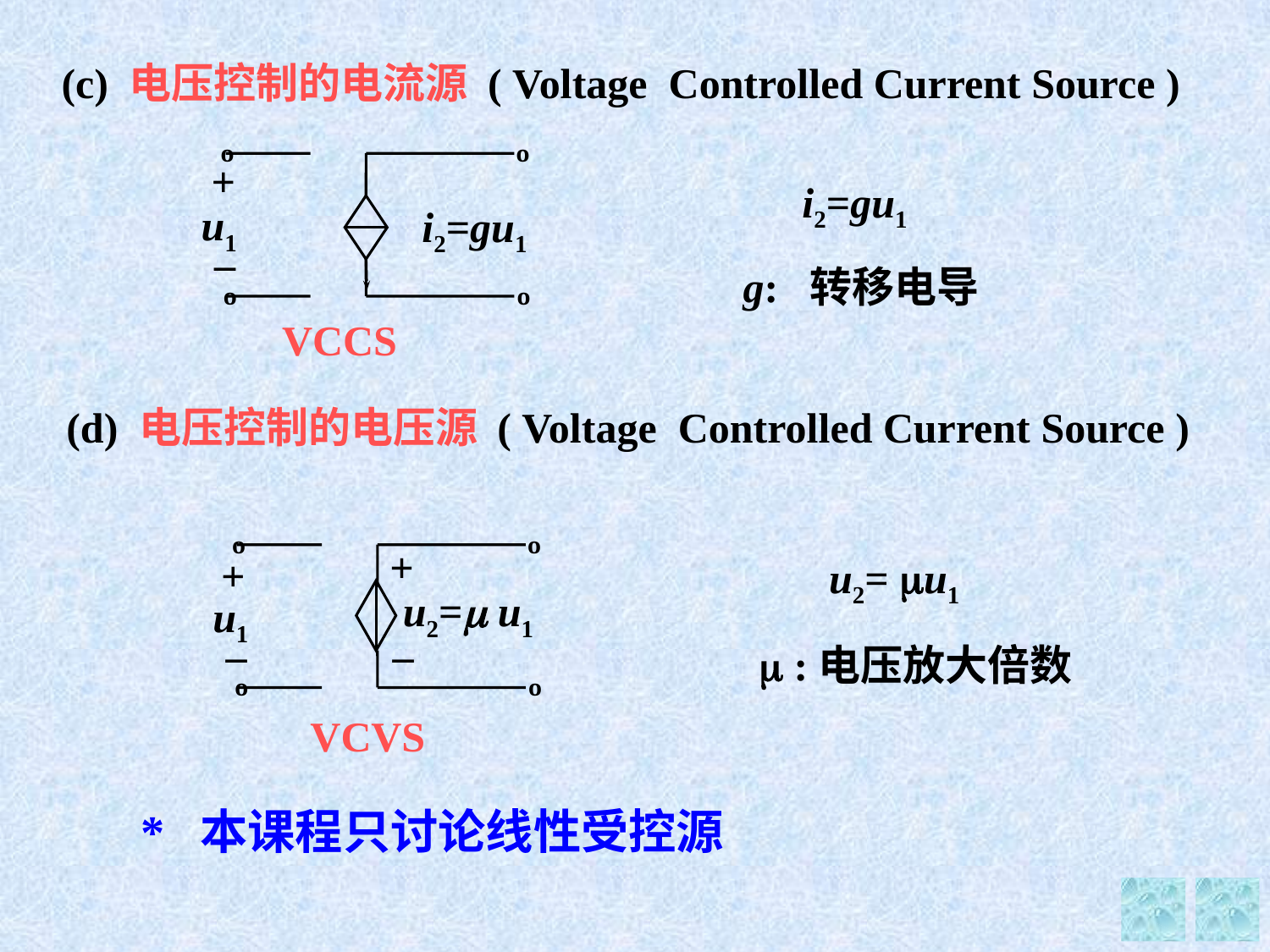

(c) 电压控制的电流源 ( Voltage  Controlled Current Source )

º
º
+

u1

i2=gu1
_

º
º

VCCS
i2=gu1
g:  转移电导
(d) 电压控制的电压源 ( Voltage  Controlled Current Source )

º
º
+
+

u2=μ u1
u1

_
_

º
º

VCVS
u2= μu1
μ :电压放大倍数
*  本课程只讨论线性受控源